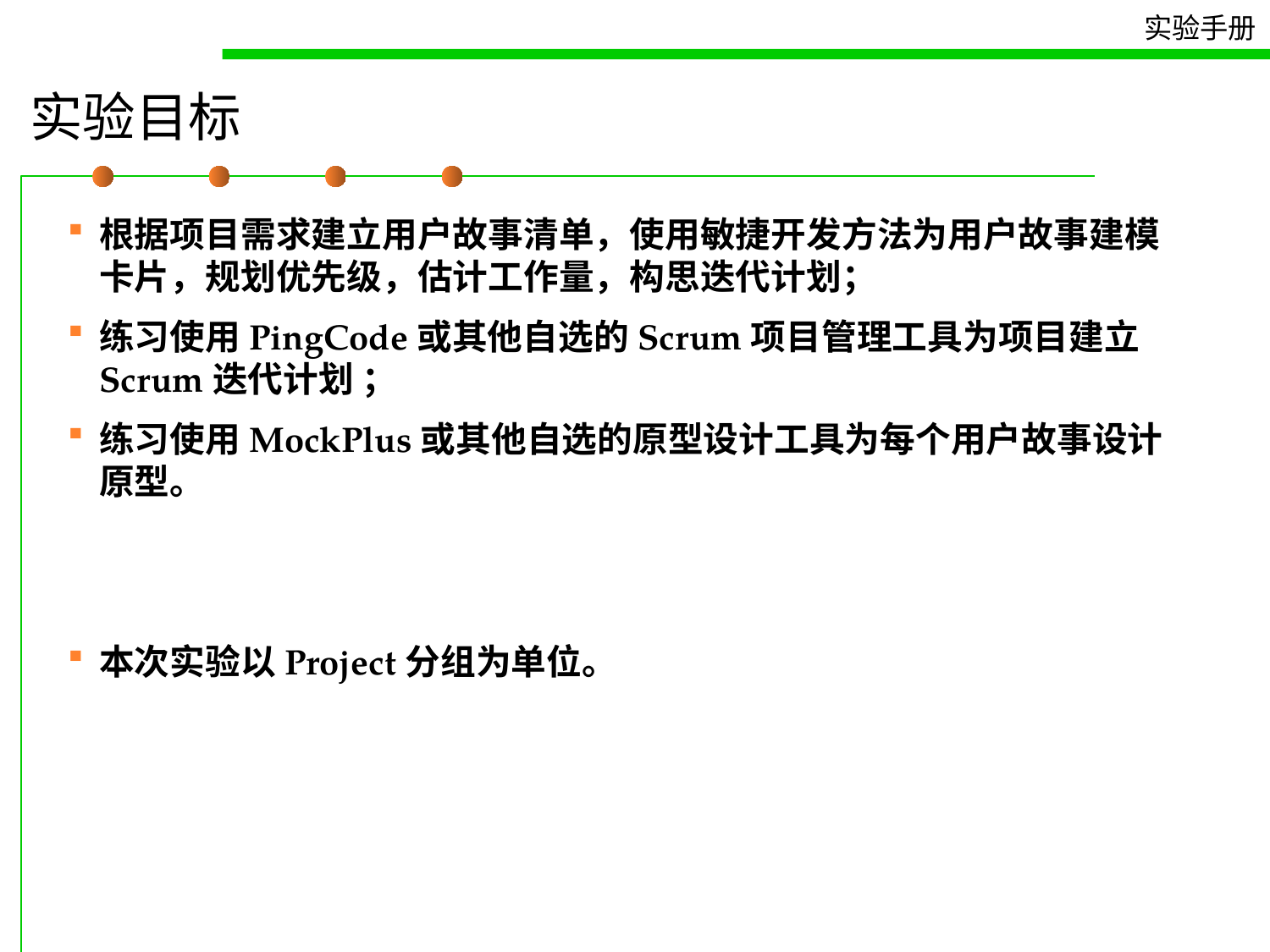

# 实验目标
根据项目需求建立用户故事清单，使用敏捷开发方法为用户故事建模卡片，规划优先级，估计工作量，构思迭代计划；
练习使用PingCode或其他自选的Scrum项目管理工具为项目建立Scrum迭代计划 ；
练习使用MockPlus或其他自选的原型设计工具为每个用户故事设计原型。

本次实验以Project分组为单位。